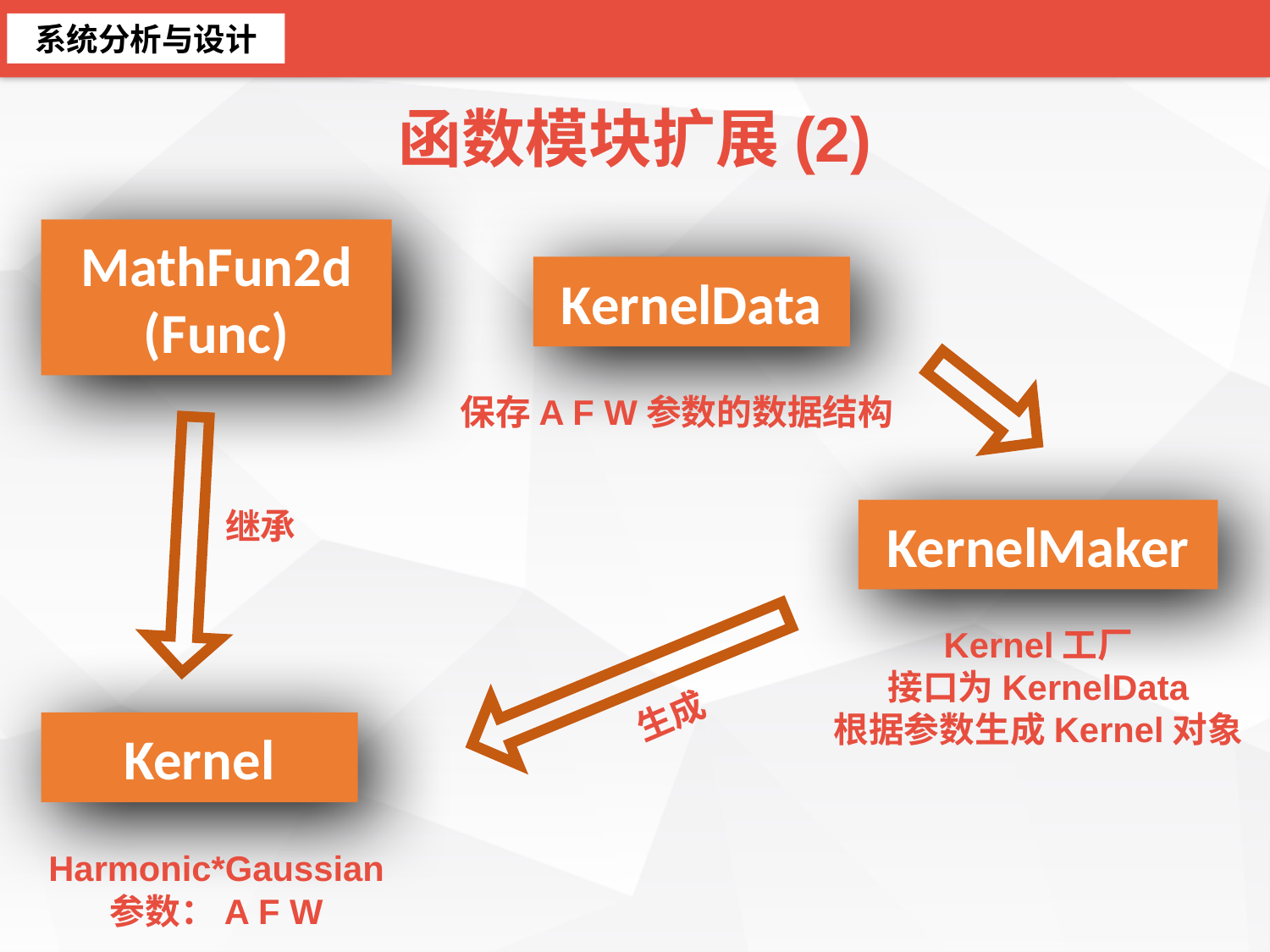

系统分析与设计
函数模块扩展(2)
MathFun2d
(Func)
KernelData

保存A F W参数的数据结构
继承
KernelMaker

Kernel工厂
接口为KernelData
根据参数生成Kernel对象

生成
Kernel
Harmonic*Gaussian
参数：A F W